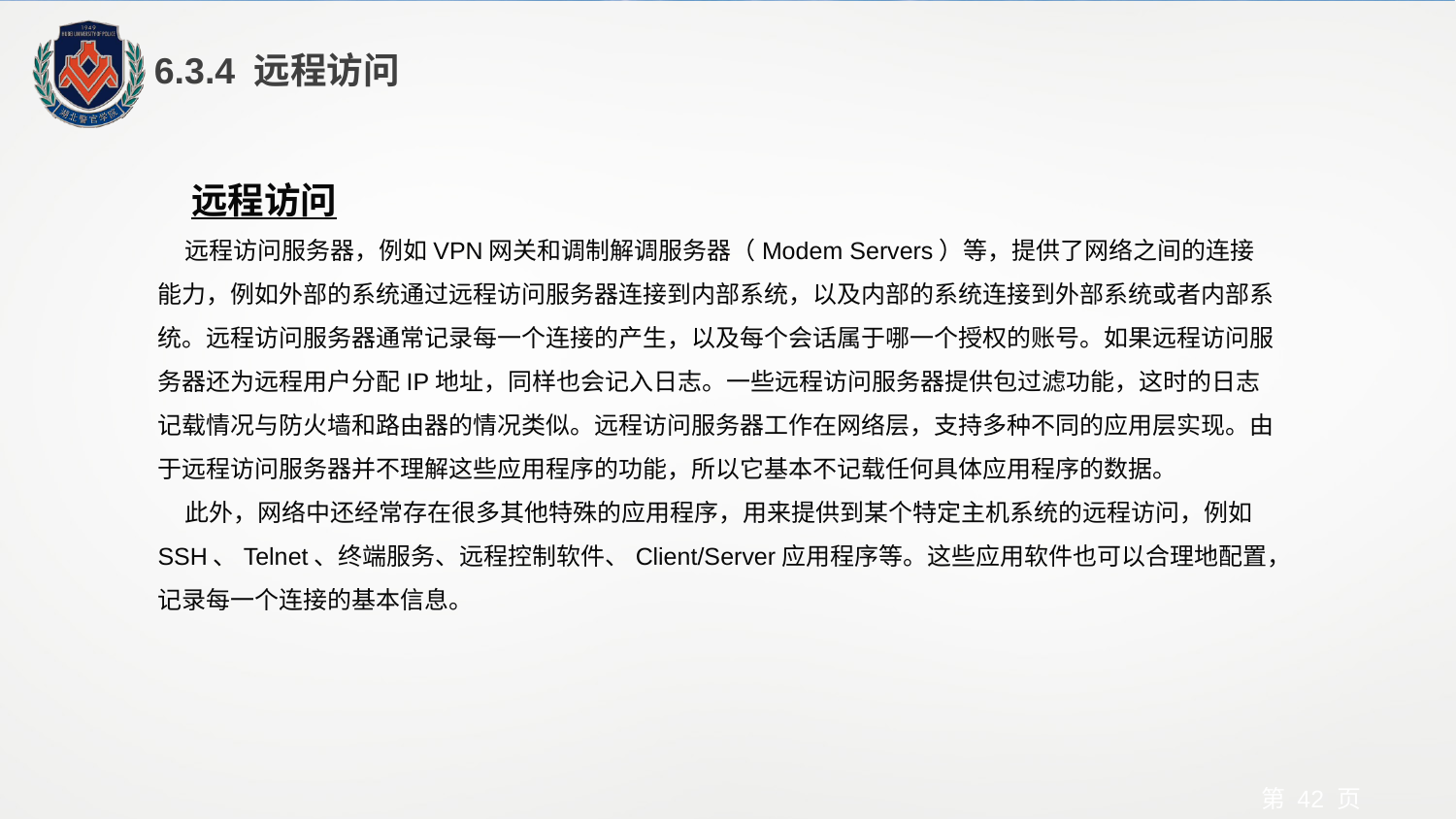

6.3.4 远程访问
   远程访问
    远程访问服务器，例如VPN网关和调制解调服务器（Modem Servers）等，提供了网络之间的连接能力，例如外部的系统通过远程访问服务器连接到内部系统，以及内部的系统连接到外部系统或者内部系统。远程访问服务器通常记录每一个连接的产生，以及每个会话属于哪一个授权的账号。如果远程访问服务器还为远程用户分配IP地址，同样也会记入日志。一些远程访问服务器提供包过滤功能，这时的日志记载情况与防火墙和路由器的情况类似。远程访问服务器工作在网络层，支持多种不同的应用层实现。由于远程访问服务器并不理解这些应用程序的功能，所以它基本不记载任何具体应用程序的数据。
    此外，网络中还经常存在很多其他特殊的应用程序，用来提供到某个特定主机系统的远程访问，例如SSH、Telnet、终端服务、远程控制软件、Client/Server应用程序等。这些应用软件也可以合理地配置，记录每一个连接的基本信息。